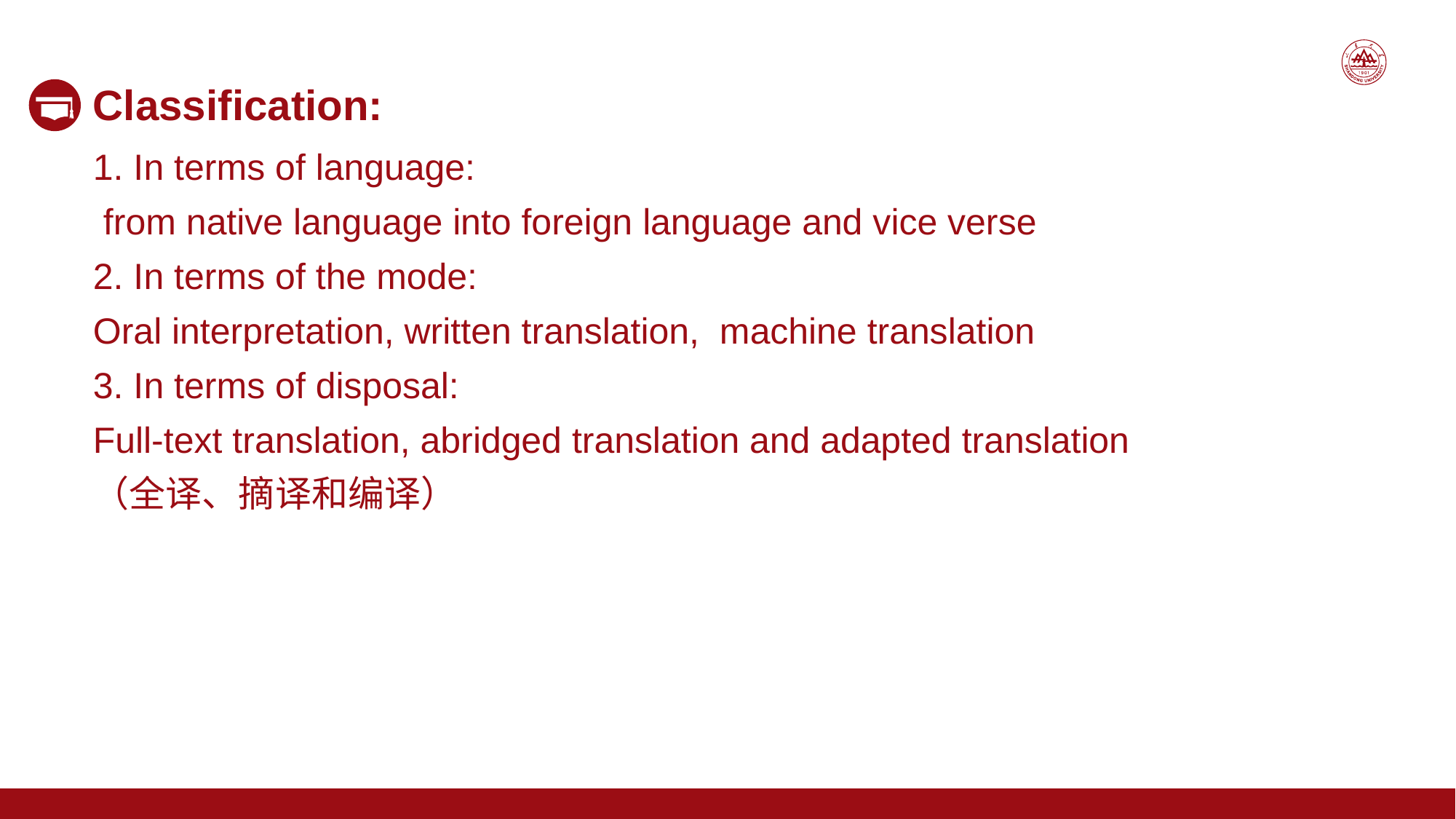

Classification:
1. In terms of language:
 from native language into foreign language and vice verse
2. In terms of the mode:
Oral interpretation, written translation,  machine translation
3. In terms of disposal:
Full-text translation, abridged translation and adapted translation
（全译、摘译和编译）